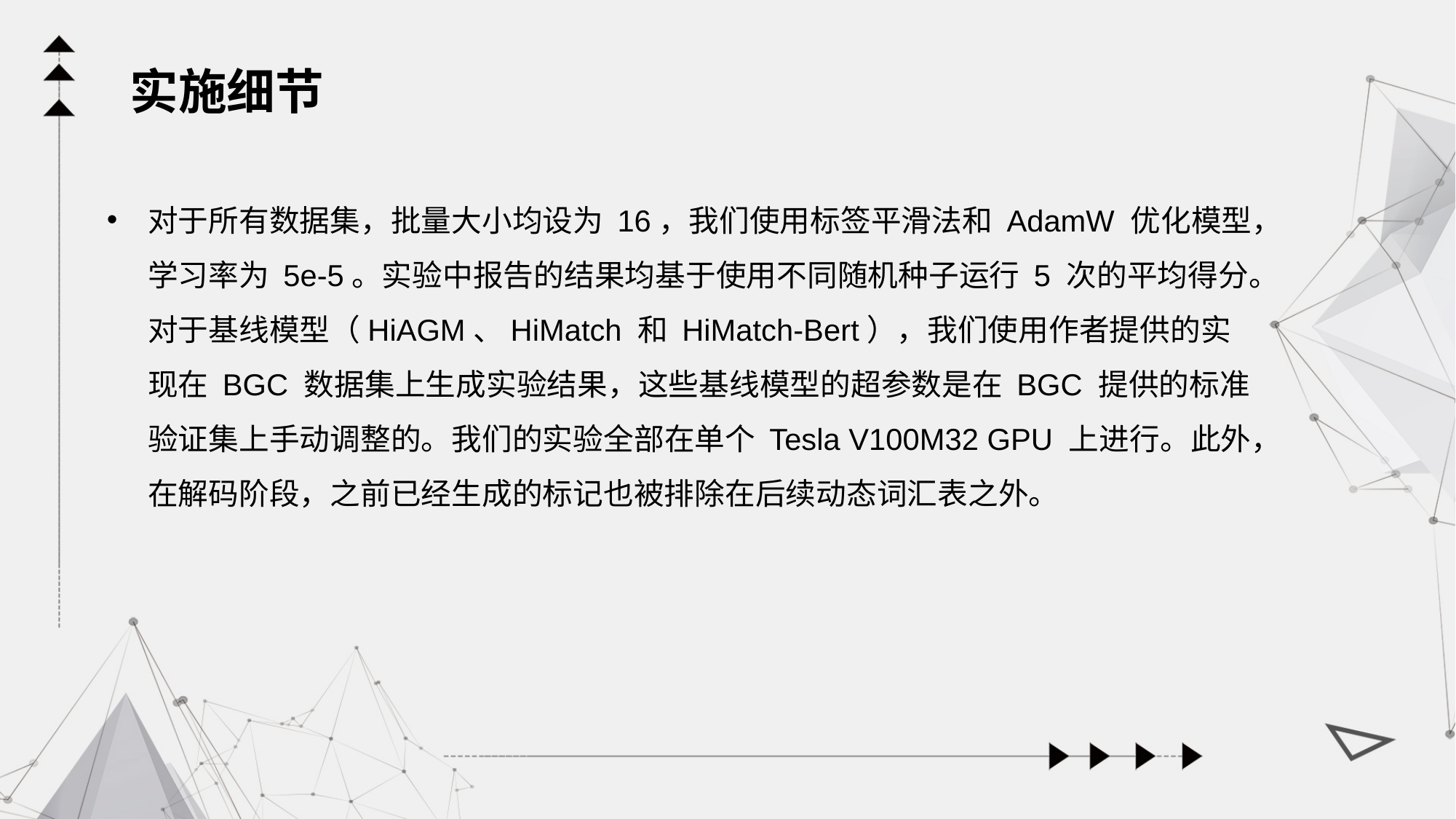

实施细节
对于所有数据集，批量大小均设为 16，我们使用标签平滑法和 AdamW 优化模型，学习率为 5e-5。实验中报告的结果均基于使用不同随机种子运行 5 次的平均得分。对于基线模型（HiAGM、HiMatch 和 HiMatch-Bert），我们使用作者提供的实现在 BGC 数据集上生成实验结果，这些基线模型的超参数是在 BGC 提供的标准验证集上手动调整的。我们的实验全部在单个 Tesla V100M32 GPU 上进行。此外，在解码阶段，之前已经生成的标记也被排除在后续动态词汇表之外。